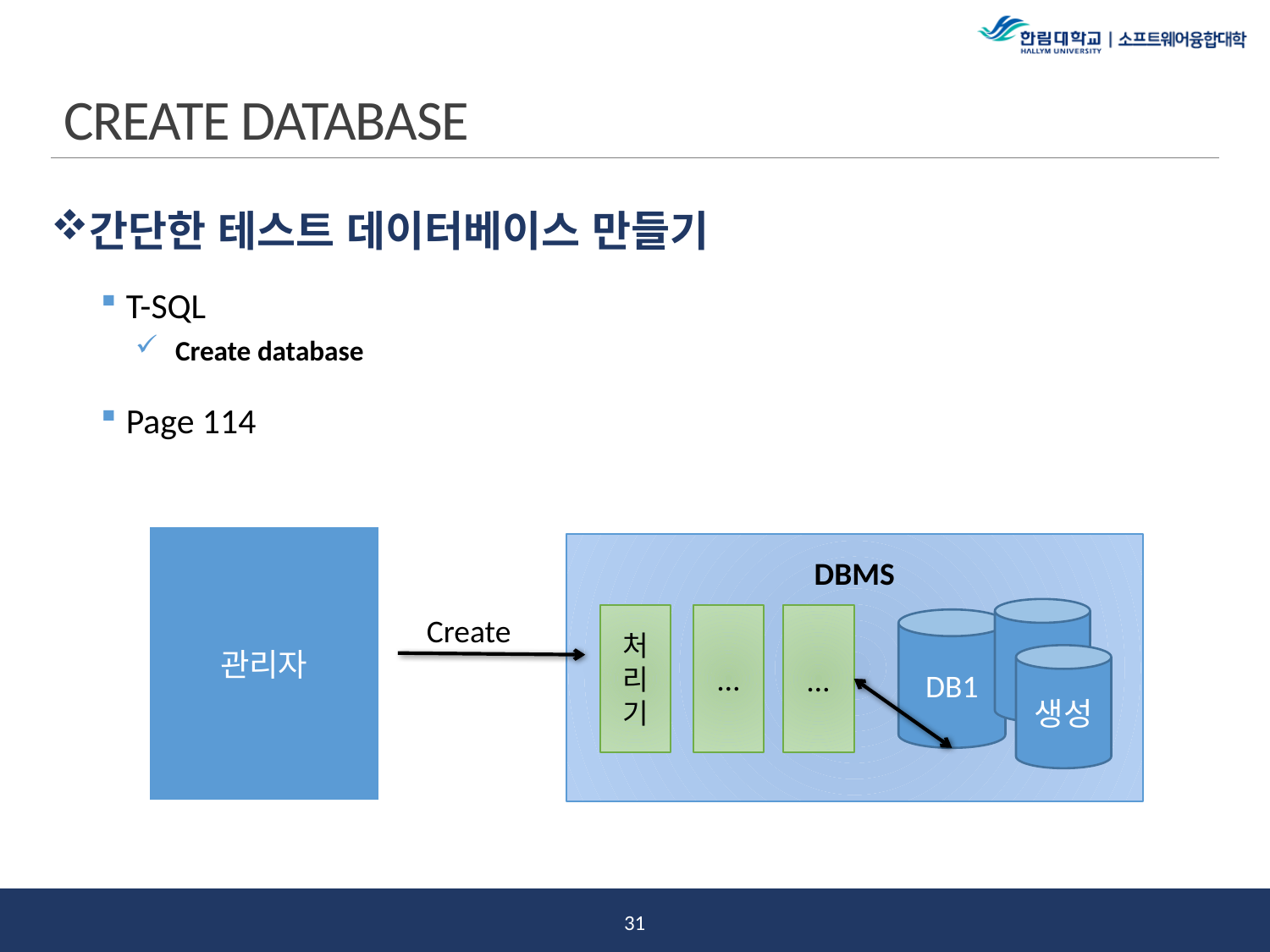

# CREATE DATABASE
간단한 테스트 데이터베이스 만들기
T-SQL
Create database
Page 114
관리자
DBMS

처리기
…
…
Create
DB1

생성
31